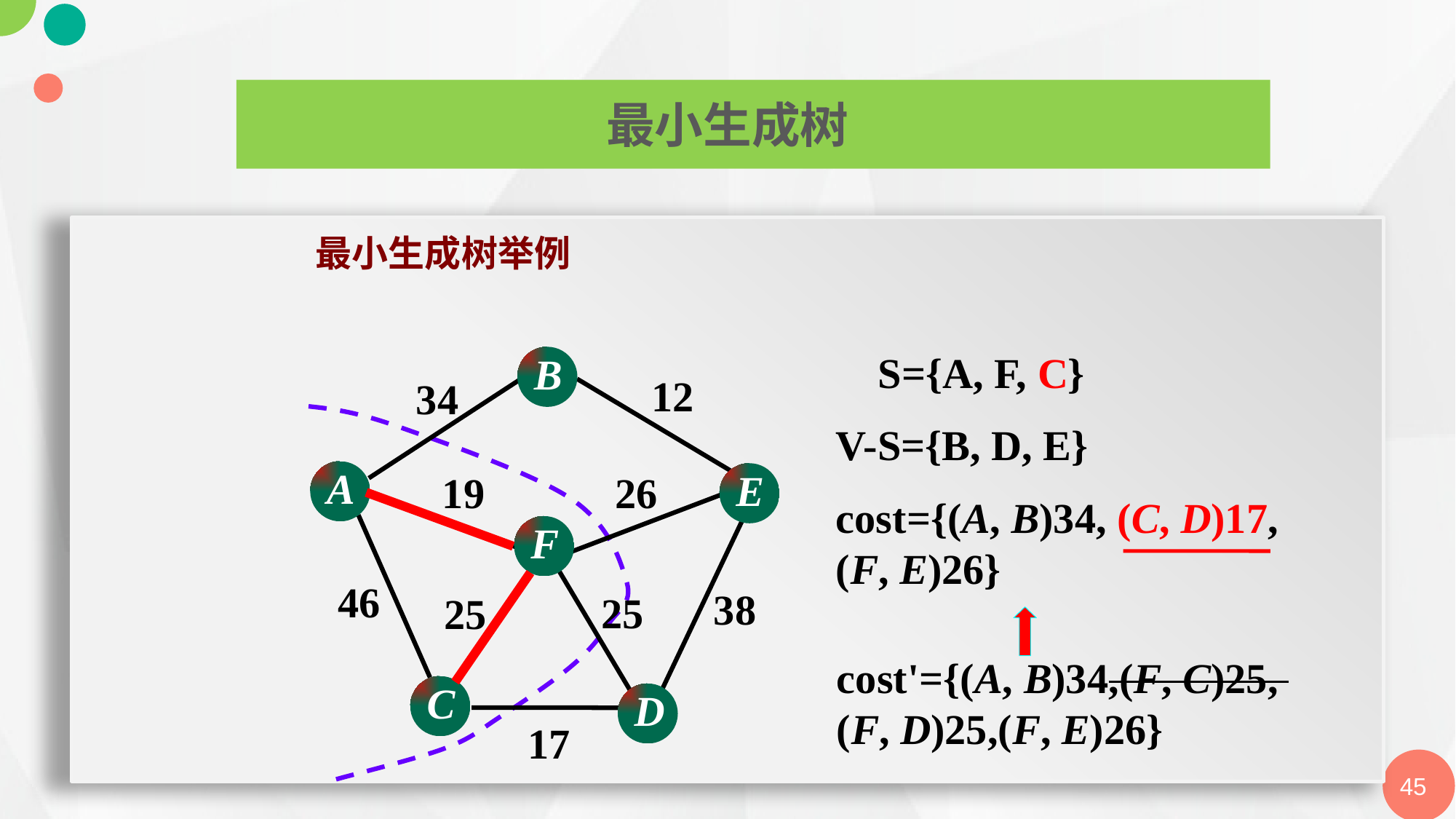

最小生成树
最小生成树举例
    S={A, F, C}
V-S={B, D, E}
cost={(A, B)34, (C, D)17,
(F, E)26}
B

12
34

A

E

19
26

F

46
38
25
25

cost'={(A, B)34,(F, C)25,
(F, D)25,(F, E)26}
C

D

17